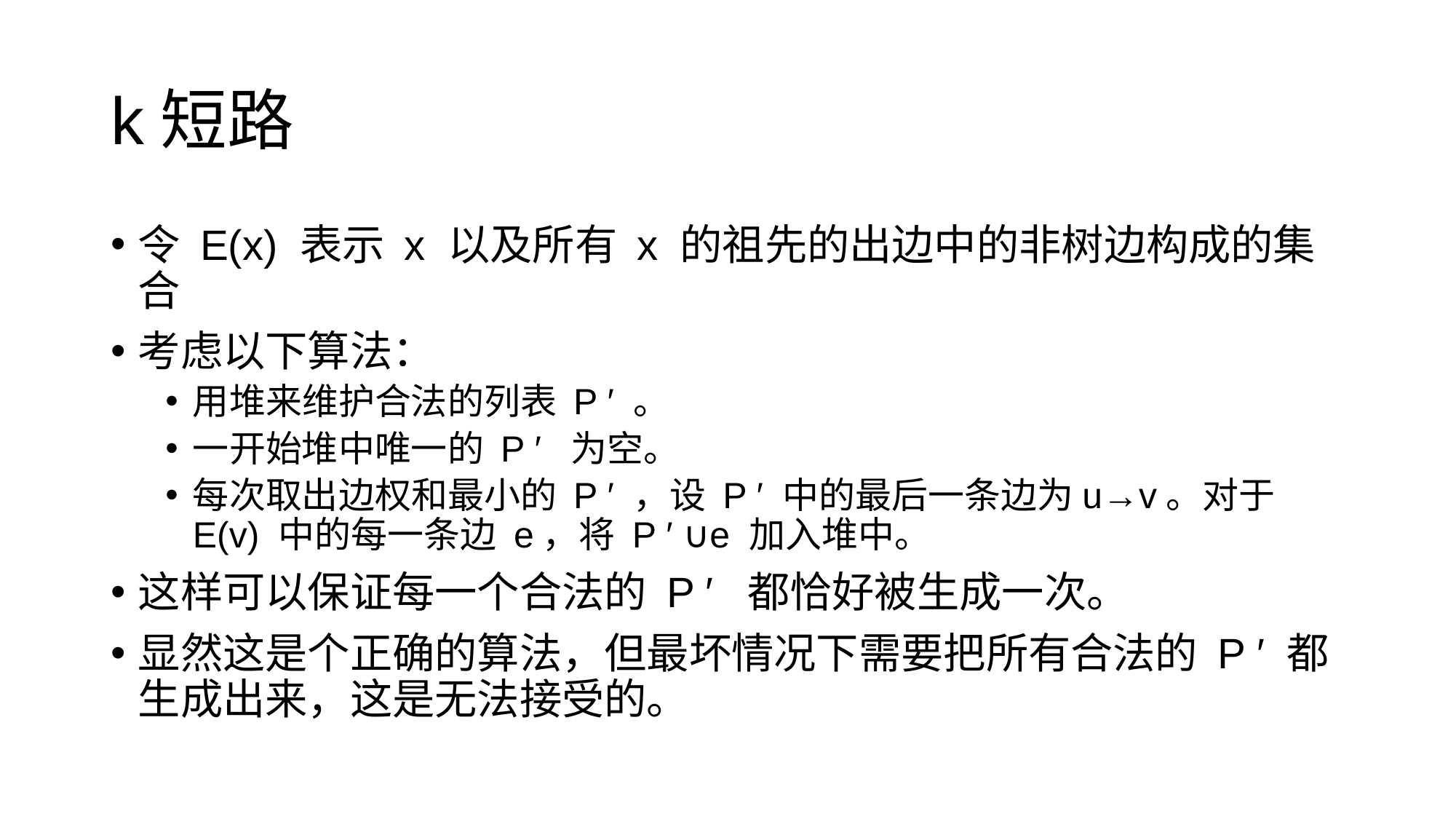

# k短路
令 E(x) 表示 x 以及所有 x 的祖先的出边中的非树边构成的集合
考虑以下算法：
用堆来维护合法的列表 P ′ 。
一开始堆中唯一的 P ′  为空。
每次取出边权和最小的 P ′ ，设 P ′ 中的最后一条边为u→v。对于 E(v) 中的每一条边 e，将 P ′ ∪e 加入堆中。
这样可以保证每一个合法的 P ′  都恰好被生成一次。
显然这是个正确的算法，但最坏情况下需要把所有合法的 P ′ 都生成出来，这是无法接受的。